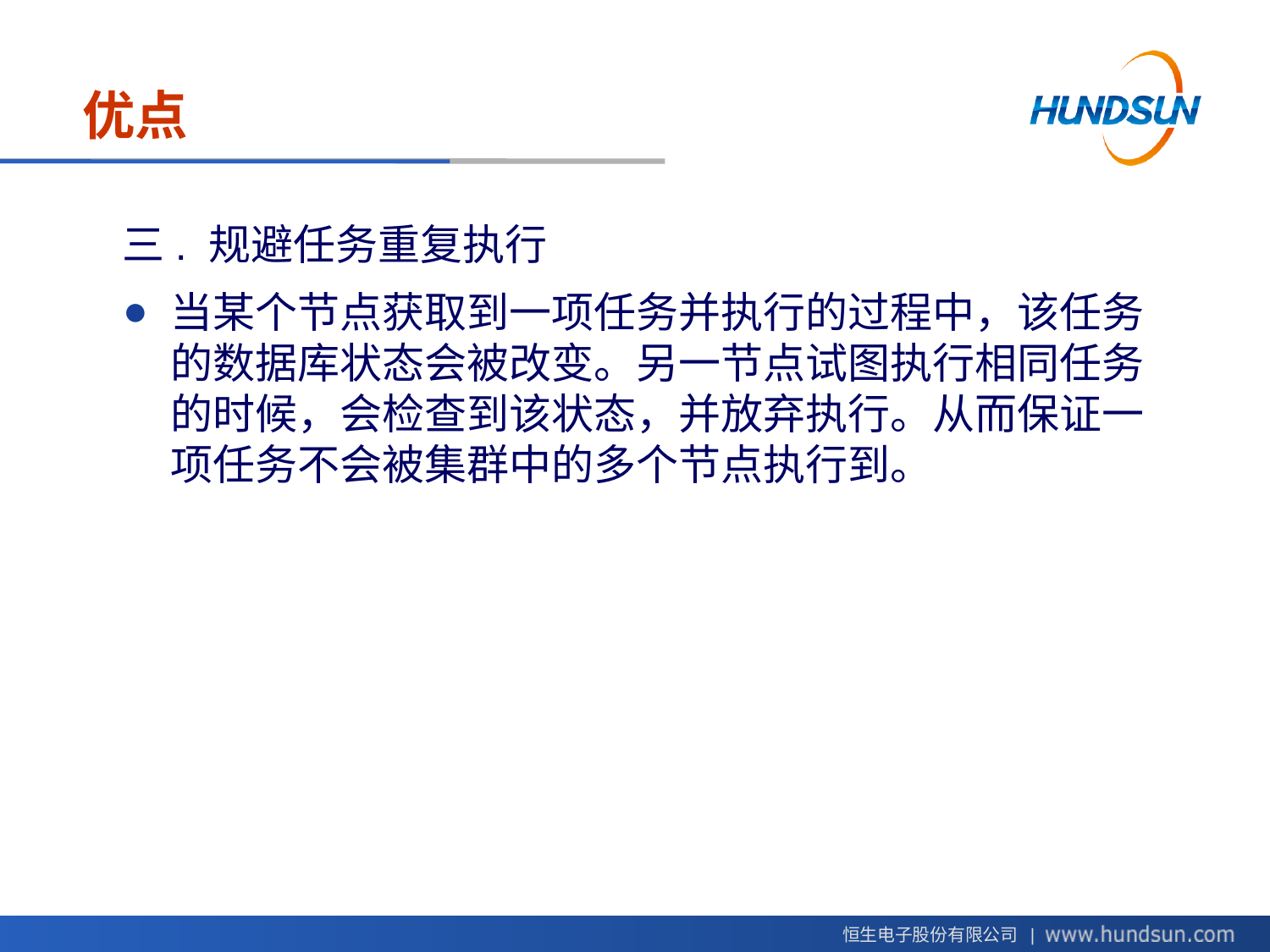

# 优点
三. 规避任务重复执行
当某个节点获取到一项任务并执行的过程中，该任务的数据库状态会被改变。另一节点试图执行相同任务的时候，会检查到该状态，并放弃执行。从而保证一项任务不会被集群中的多个节点执行到。